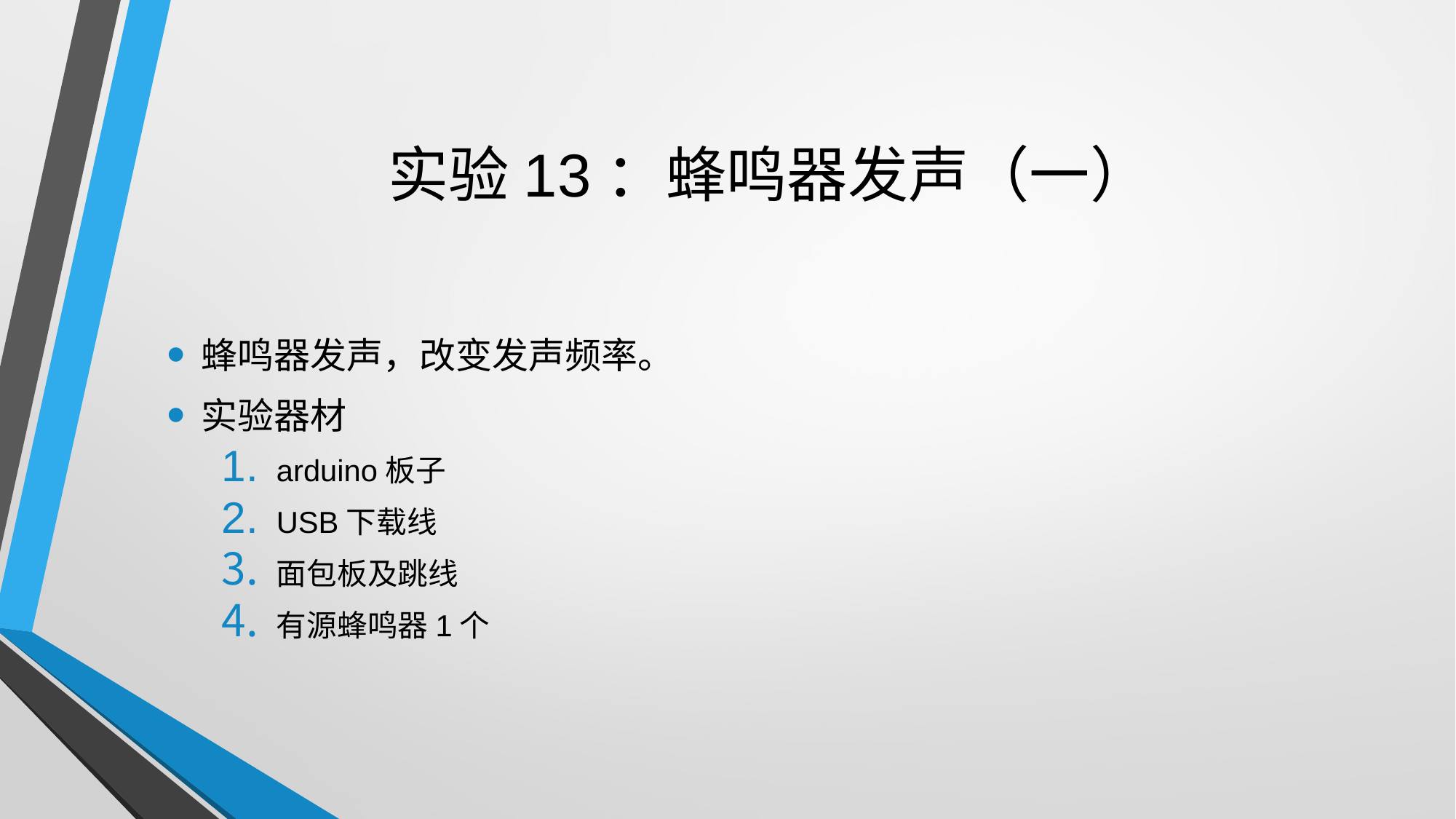

# 实验13：蜂鸣器发声（一）
蜂鸣器发声，改变发声频率。
实验器材
arduino板子
USB下载线
面包板及跳线
有源蜂鸣器1个